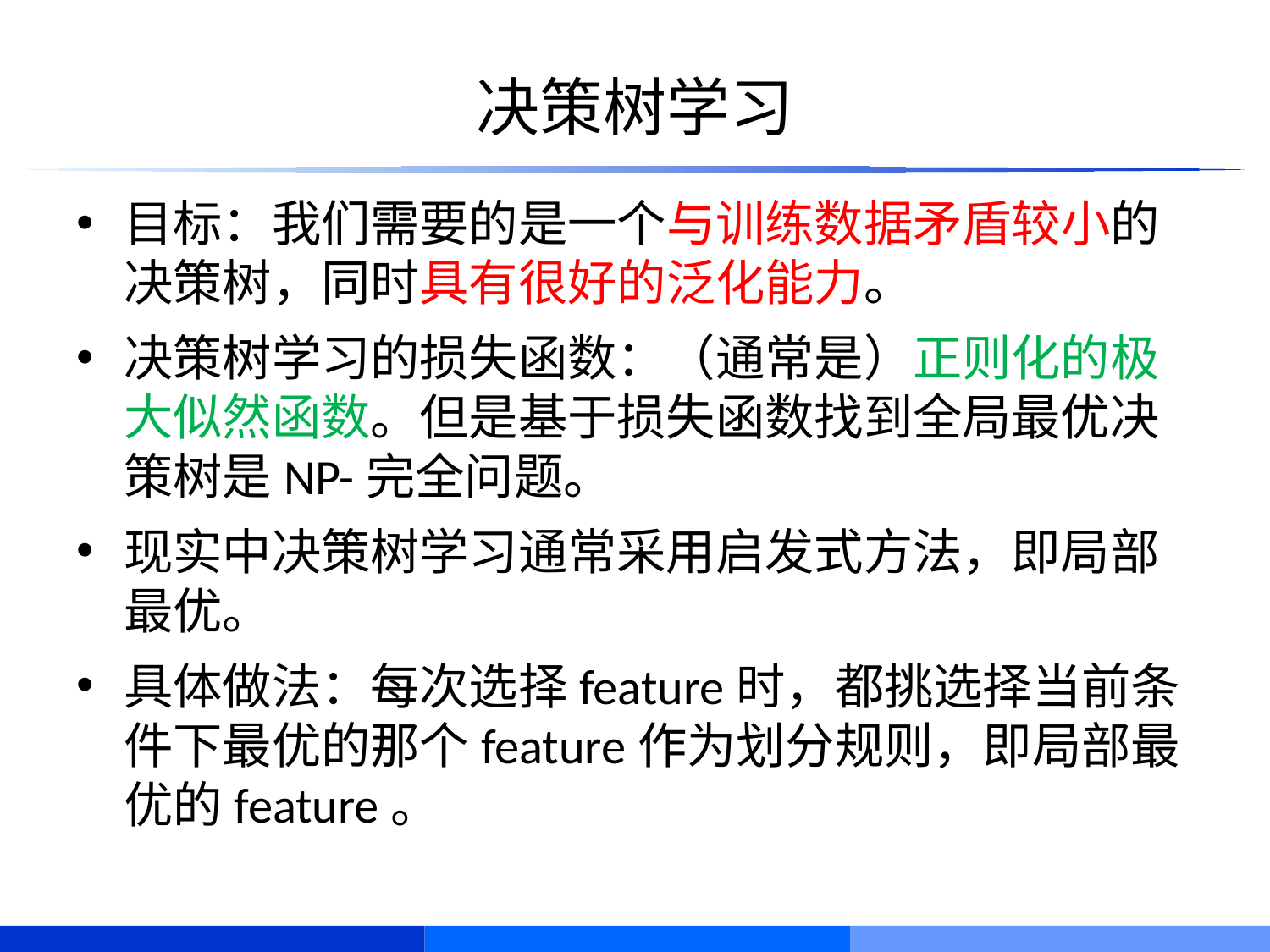

# 决策树学习
目标：我们需要的是一个与训练数据矛盾较小的决策树，同时具有很好的泛化能力。
决策树学习的损失函数：（通常是）正则化的极大似然函数。但是基于损失函数找到全局最优决策树是NP-完全问题。
现实中决策树学习通常采用启发式方法，即局部最优。
具体做法：每次选择feature时，都挑选择当前条件下最优的那个feature作为划分规则，即局部最优的feature。